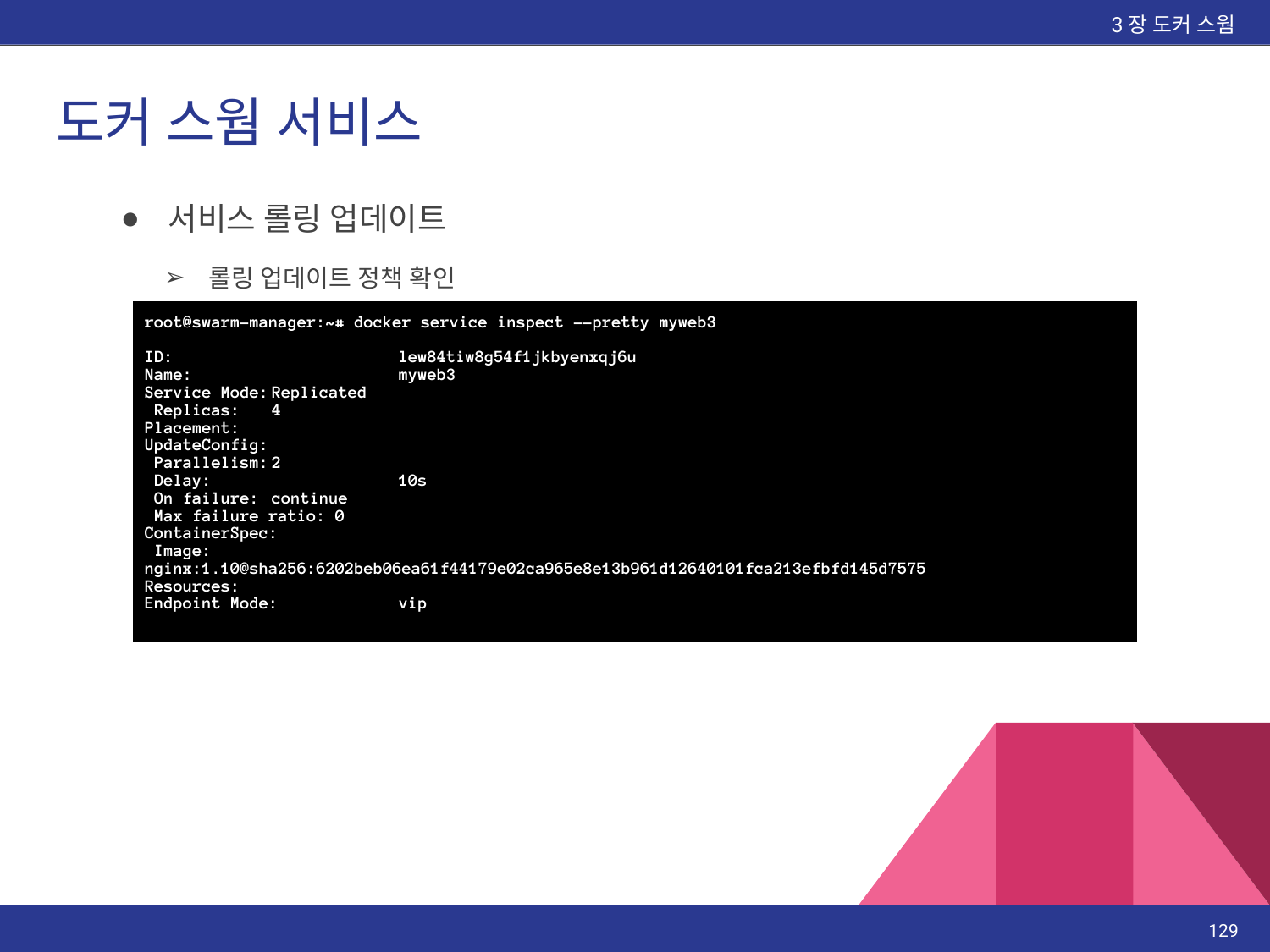

3장 도커 스웜

# 도커 스웜 서비스
서비스 롤링 업데이트

롤링 업데이트 정책 확인

| root@swarm-manager:~# docker service inspect --pretty myweb3 ID: lew84tiw8g54f1jkbyenxqj6u Name: myweb3 Service Mode: Replicated Replicas: 4 Placement: UpdateConfig: Parallelism: 2 Delay: 10s On failure: continue Max failure ratio: 0 ContainerSpec: Image: nginx:1.10@sha256:6202beb06ea61f44179e02ca965e8e13b961d12640101fca213efbfd145d7575 Resources: Endpoint Mode: vip |
| --- |
129